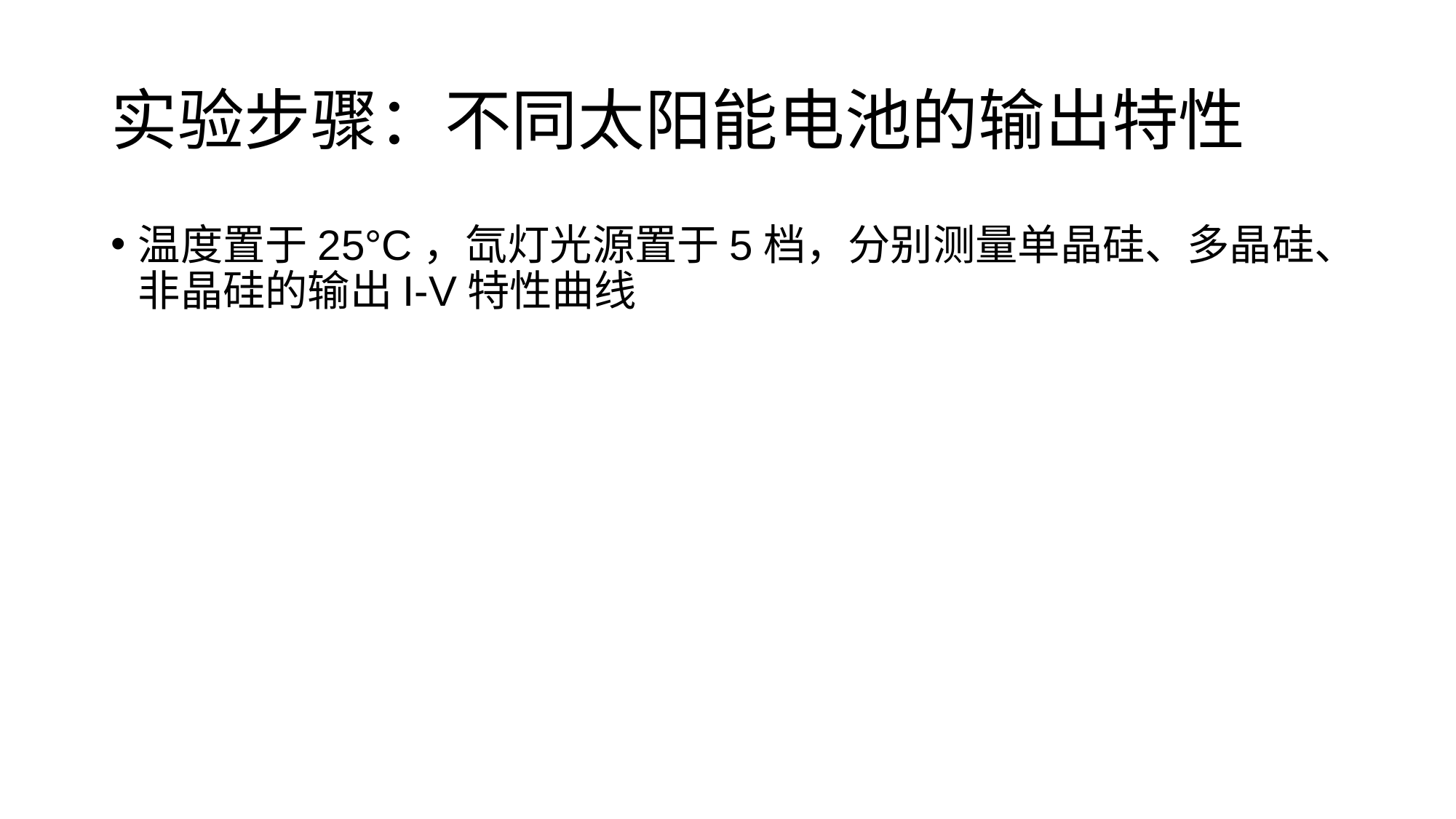

# 实验步骤：不同太阳能电池的输出特性
温度置于25°C，氙灯光源置于5档，分别测量单晶硅、多晶硅、非晶硅的输出I-V特性曲线